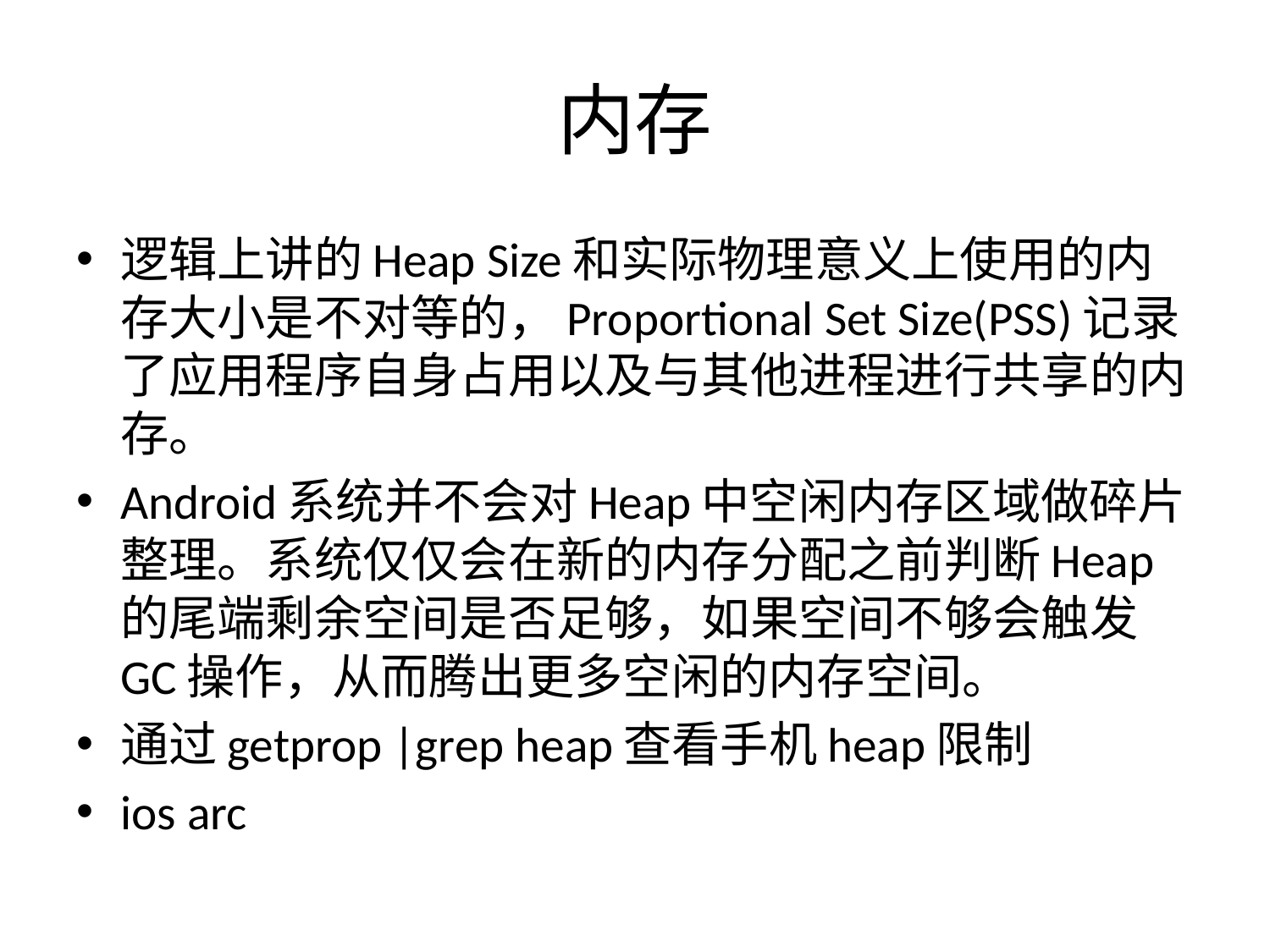

# 内存
逻辑上讲的Heap Size和实际物理意义上使用的内存大小是不对等的，Proportional Set Size(PSS)记录了应用程序自身占用以及与其他进程进行共享的内存。
Android系统并不会对Heap中空闲内存区域做碎片整理。系统仅仅会在新的内存分配之前判断Heap的尾端剩余空间是否足够，如果空间不够会触发GC操作，从而腾出更多空闲的内存空间。
通过getprop |grep heap查看手机heap限制
ios arc